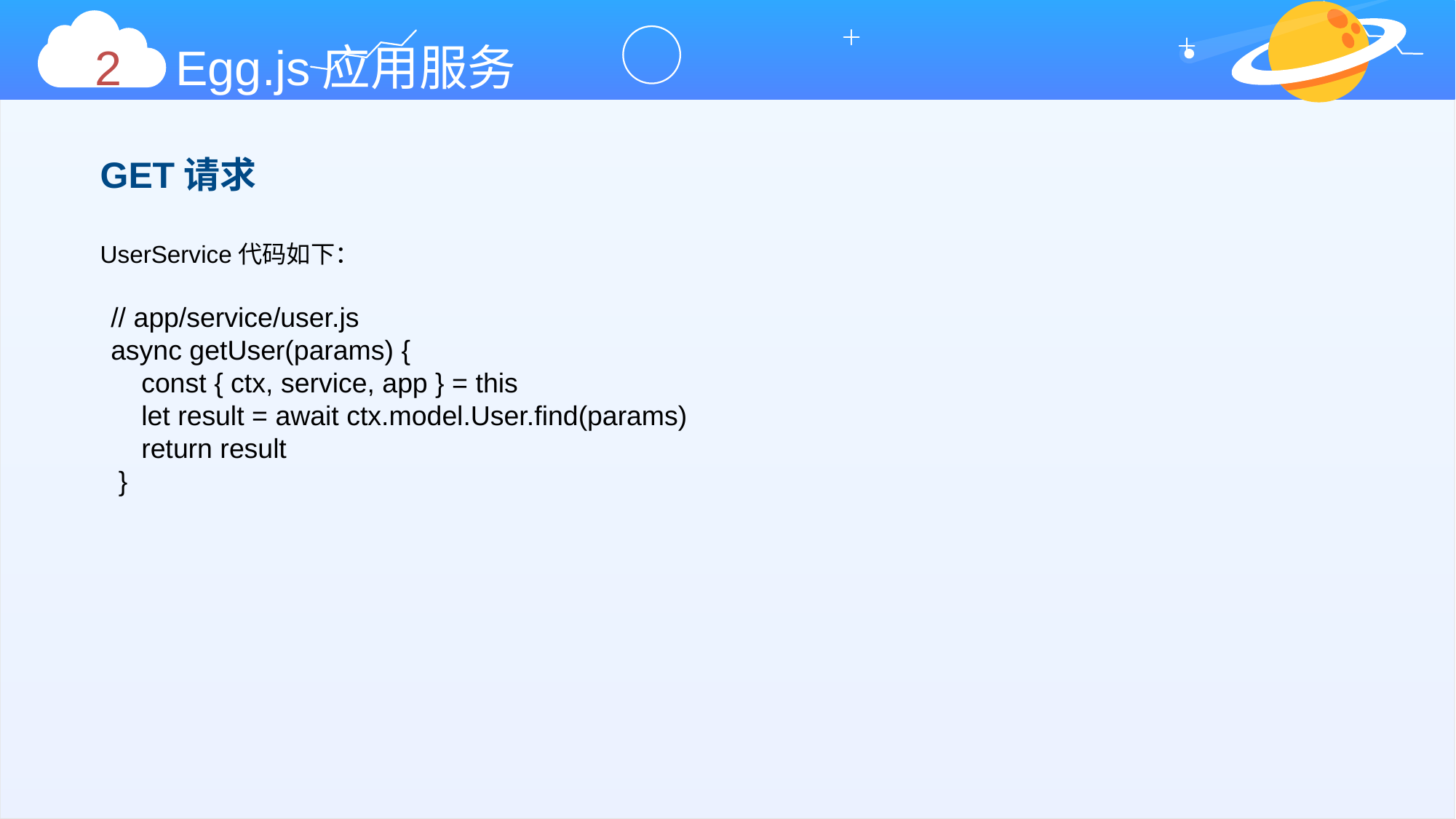

2    Egg.js应用服务
GET请求
UserService代码如下：
// app/service/user.js
async getUser(params) {
    const { ctx, service, app } = this
    let result = await ctx.model.User.find(params)
    return result
 }